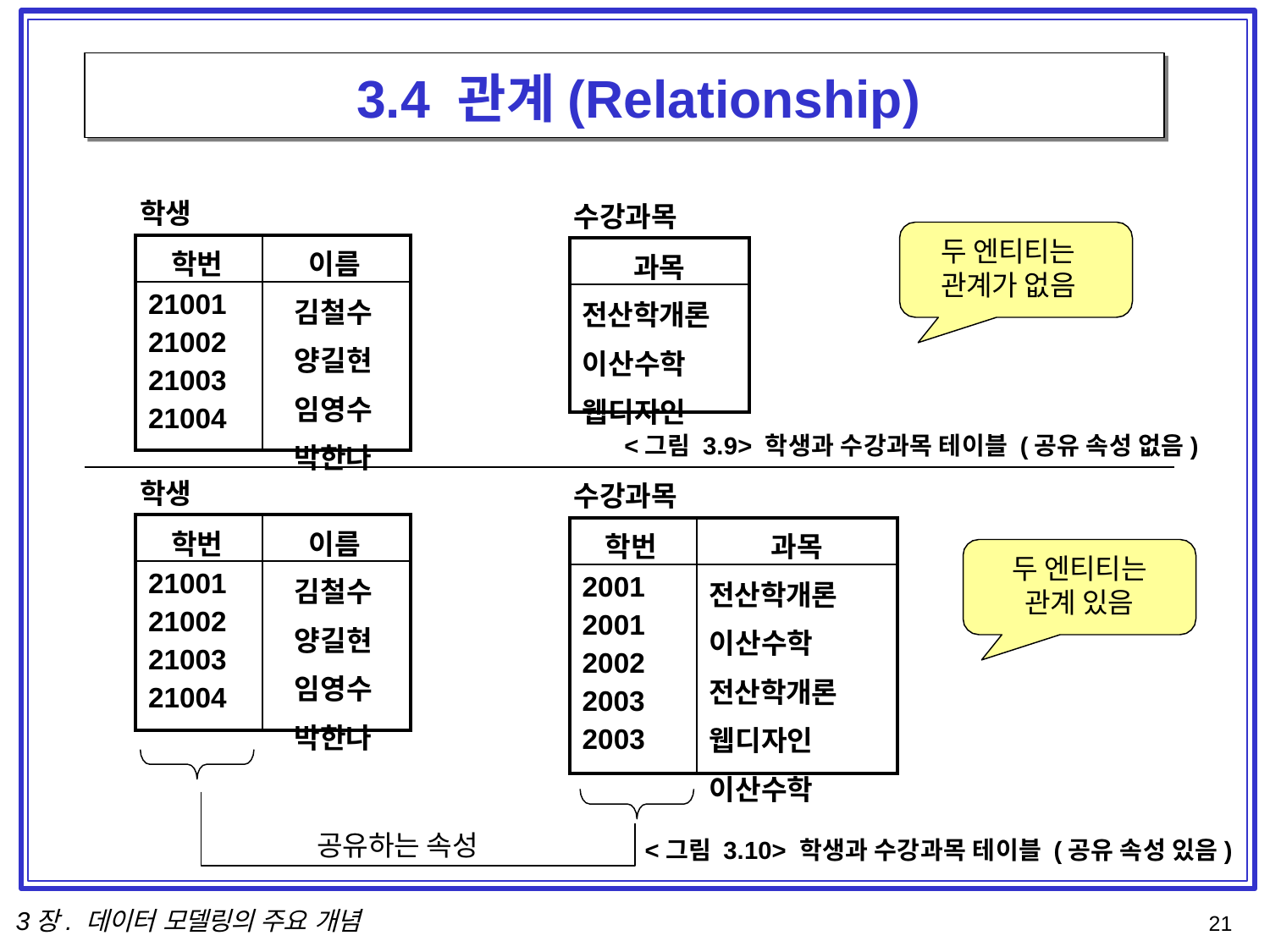

# 3.4 관계(Relationship)
학생
수강과목

두 엔티티는
관계가 없음
| 학번 | 이름 |
| --- | --- |
| 21001 21002 21003 21004 | 김철수 양길현 임영수 박한나 |
| 과목 |
| --- |
| 전산학개론 이산수학 웹디자인 |
<그림 3.9> 학생과 수강과목 테이블 (공유 속성 없음)

학생
수강과목
| 학번 | 이름 |
| --- | --- |
| 21001 21002 21003 21004 | 김철수 양길현 임영수 박한나 |
| 학번 | 과목 |
| --- | --- |
| 2001 2001 2002 2003 2003 | 전산학개론 이산수학 전산학개론 웹디자인 이산수학 |

두 엔티티는
관계 있음
공유하는 속성
<그림 3.10> 학생과 수강과목 테이블 (공유 속성 있음)
3장. 데이터 모델링의 주요 개념
21